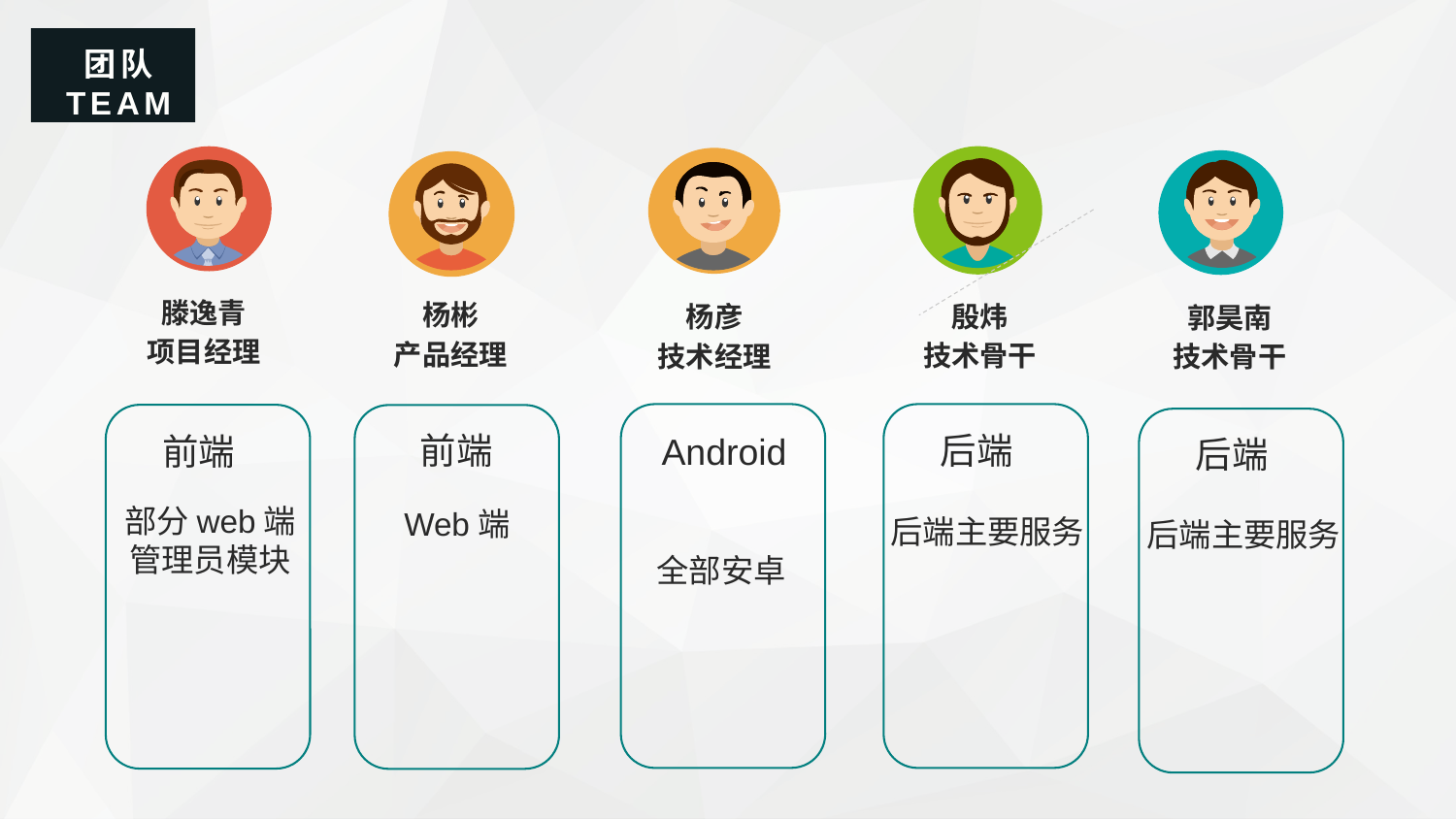

团队

TEAM

滕逸青
项目经理
杨彬
产品经理
殷炜
技术骨干
杨彦
技术经理
郭昊南
技术骨干

前端
后端
前端
Android
后端
部分web端
管理员模块
Web端
后端主要服务
后端主要服务
全部安卓